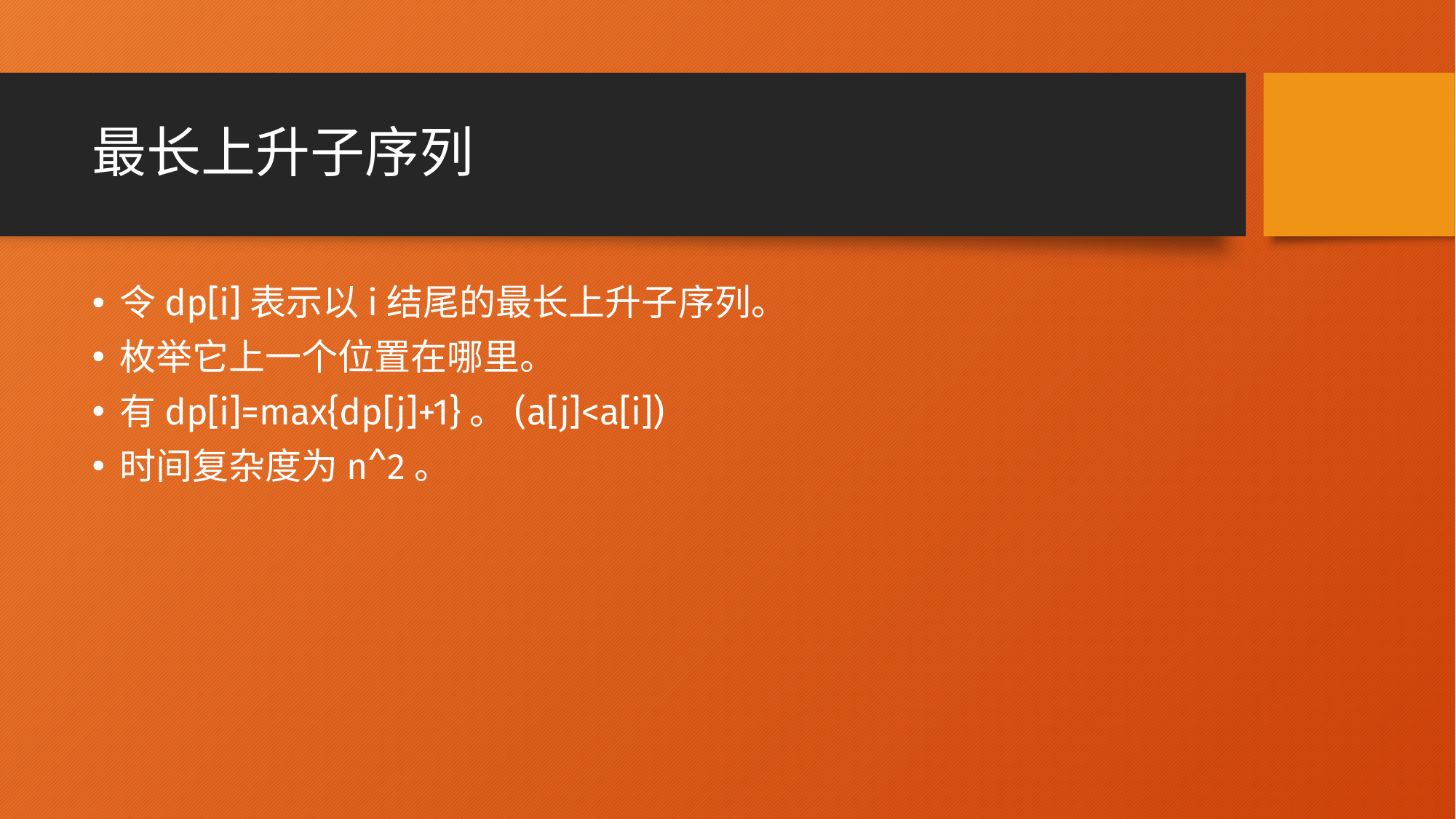

# 最长上升子序列
令dp[i]表示以i结尾的最长上升子序列。
枚举它上一个位置在哪里。
有dp[i]=max{dp[j]+1}。(a[j]<a[i])
时间复杂度为n^2。